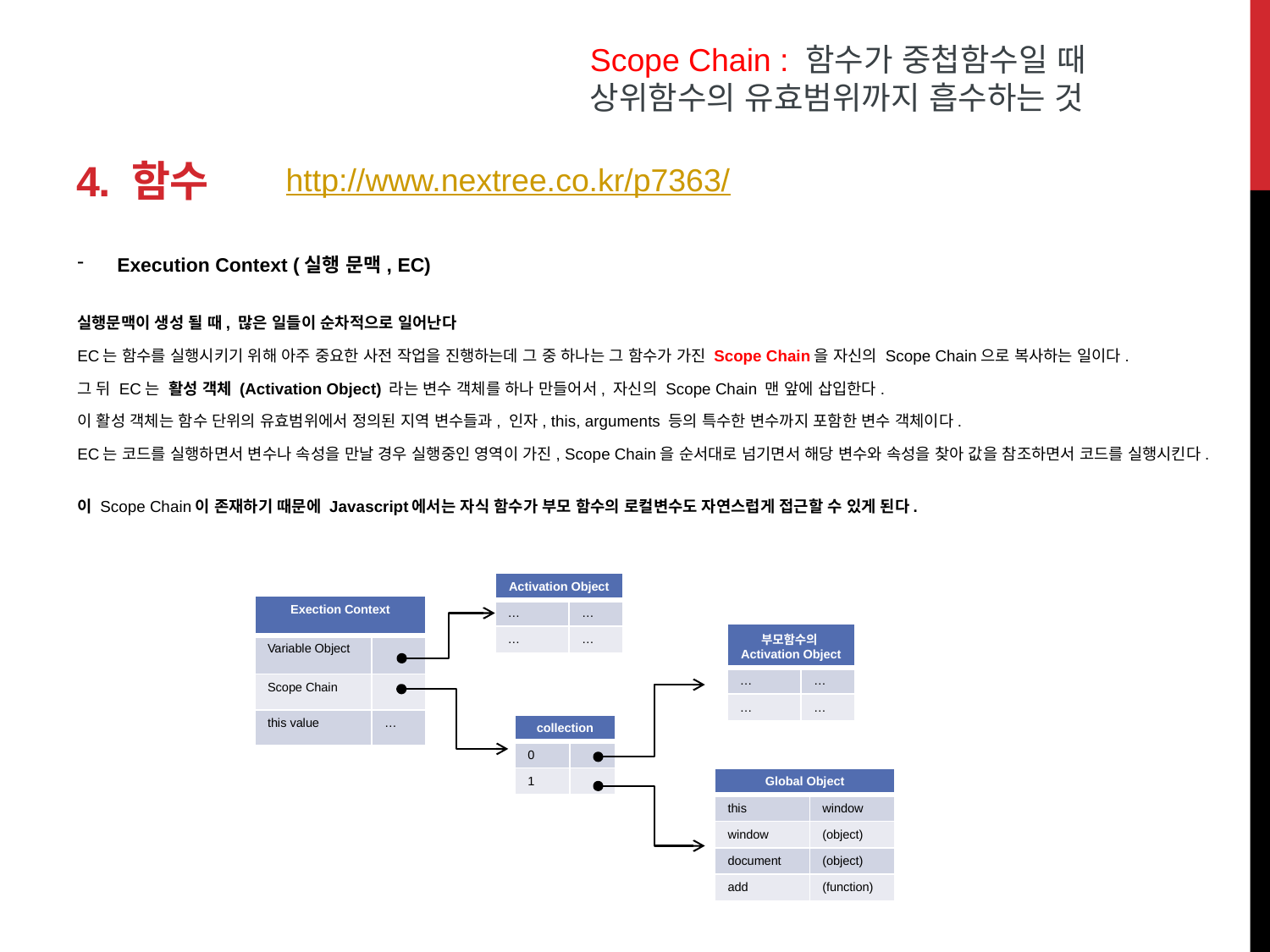

# 4. 함수
Scope Chain : 함수가 중첩함수일 때 상위함수의 유효범위까지 흡수하는 것
http://www.nextree.co.kr/p7363/
Execution Context (실행 문맥, EC)
실행문맥이 생성 될 때, 많은 일들이 순차적으로 일어난다
EC는 함수를 실행시키기 위해 아주 중요한 사전 작업을 진행하는데 그 중 하나는 그 함수가 가진 Scope Chain을 자신의 Scope Chain으로 복사하는 일이다.
그 뒤 EC는  활성 객체 (Activation Object) 라는 변수 객체를 하나 만들어서, 자신의 Scope Chain 맨 앞에 삽입한다.
이 활성 객체는 함수 단위의 유효범위에서 정의된 지역 변수들과, 인자, this, arguments 등의 특수한 변수까지 포함한 변수 객체이다.
EC는 코드를 실행하면서 변수나 속성을 만날 경우 실행중인 영역이 가진, Scope Chain을 순서대로 넘기면서 해당 변수와 속성을 찾아 값을 참조하면서 코드를 실행시킨다.
이 Scope Chain이 존재하기 때문에 Javascript에서는 자식 함수가 부모 함수의 로컬변수도 자연스럽게 접근할 수 있게 된다.

| Activation Object |  |
| --- | --- |
| … | … |
| … | … |
| Exection Context |  |
| --- | --- |
| Variable Object |  |
| Scope Chain |  |
| this value | … |
| 부모함수의Activation Object |  |
| --- | --- |
| … | … |
| … | … |

| collection |  |
| --- | --- |
| 0 |  |
| 1 |  |

| Global Object |  |
| --- | --- |
| this | window |
| window | (object) |
| document | (object) |
| add | (function) |